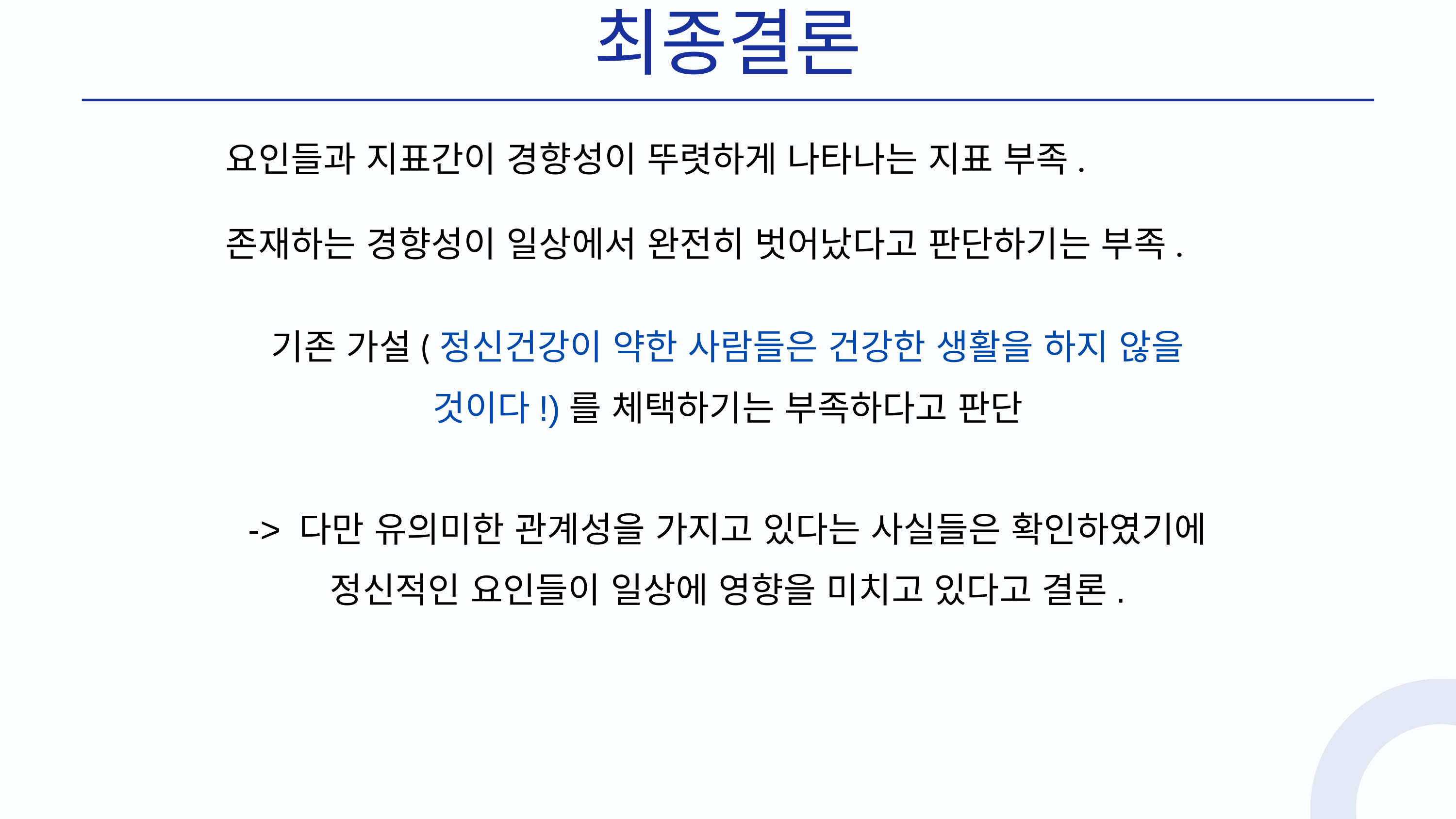

최종결론

요인들과 지표간이 경향성이 뚜렷하게 나타나는 지표 부족.

존재하는 경향성이 일상에서 완전히 벗어났다고 판단하기는 부족.

기존 가설(정신건강이 약한 사람들은 건강한 생활을 하지 않을 것이다!)를 체택하기는 부족하다고 판단

-> 다만 유의미한 관계성을 가지고 있다는 사실들은 확인하였기에
정신적인 요인들이 일상에 영향을 미치고 있다고 결론.